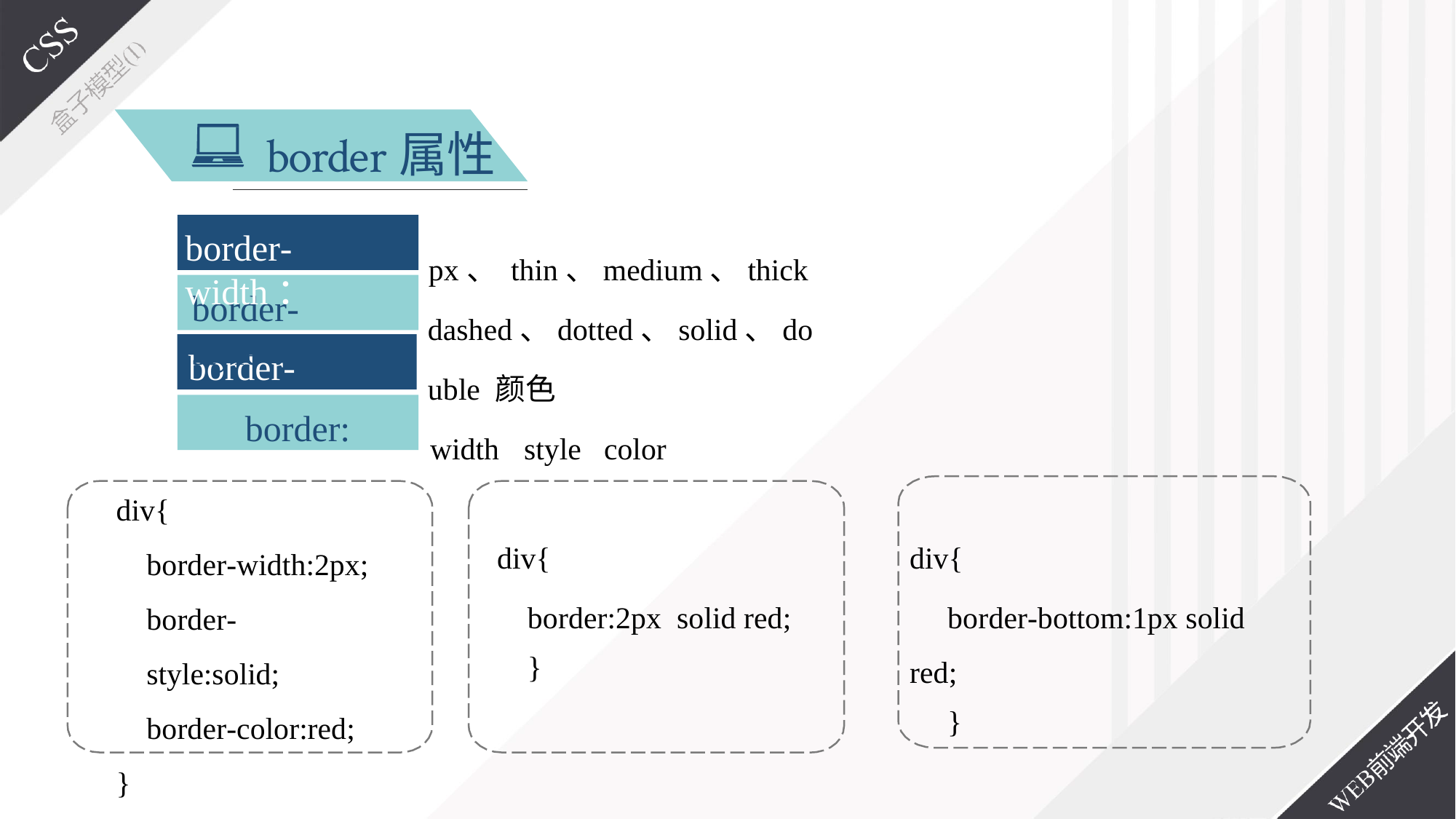

# border属性

border-width：
px、 thin、medium、thick dashed、dotted、solid、double 颜色
width	style	color

border-style：

border-color：

border:

div{
border-width:2px; border-style:solid; border-color:red;
}
div{
border:2px  solid red;
}
div{
border-bottom:1px solid red;
}